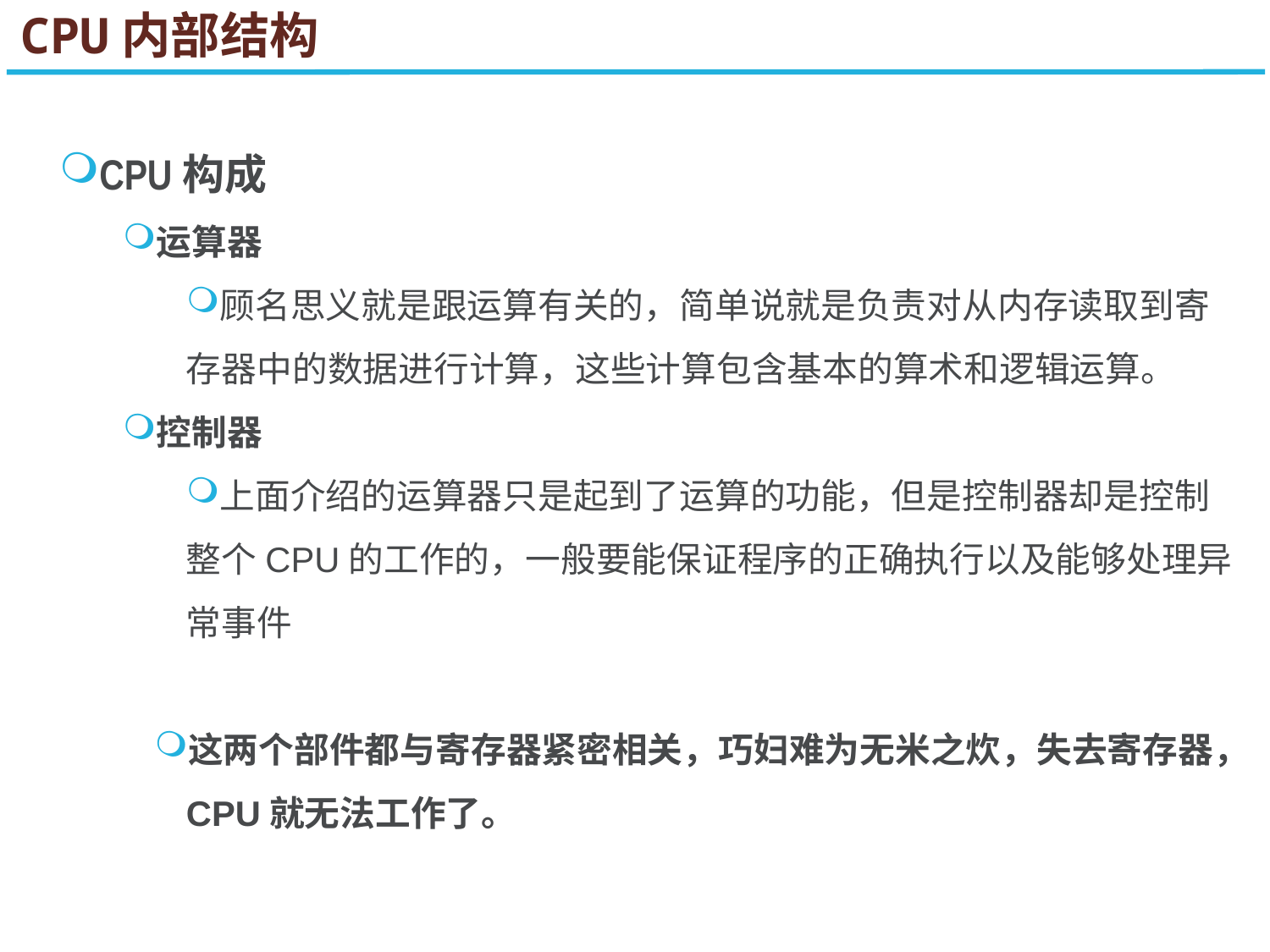

CPU内部结构
CPU构成
运算器
顾名思义就是跟运算有关的，简单说就是负责对从内存读取到寄存器中的数据进行计算，这些计算包含基本的算术和逻辑运算。
控制器
上面介绍的运算器只是起到了运算的功能，但是控制器却是控制整个CPU的工作的，一般要能保证程序的正确执行以及能够处理异常事件

这两个部件都与寄存器紧密相关，巧妇难为无米之炊，失去寄存器，CPU就无法工作了。